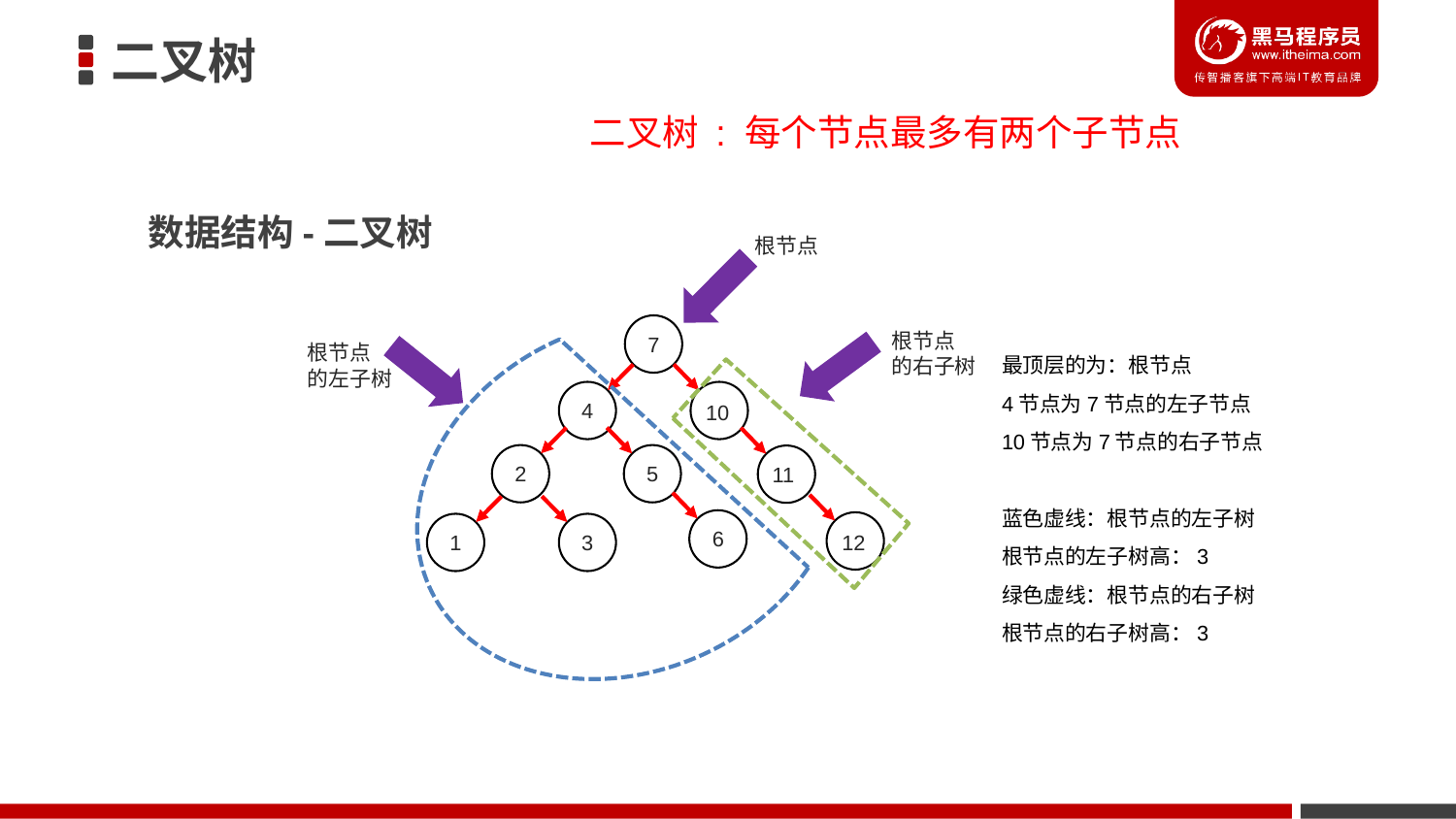

二叉树
二叉树 : 每个节点最多有两个子节点
数据结构-二叉树
根节点

7
根节点
的右子树

根节点
的左子树
最顶层的为：根节点
4节点为7节点的左子节点
10节点为7节点的右子节点

蓝色虚线：根节点的左子树
根节点的左子树高：3
绿色虚线：根节点的右子树
根节点的右子树高：3

4

10
2
5

11
6

1
3
12